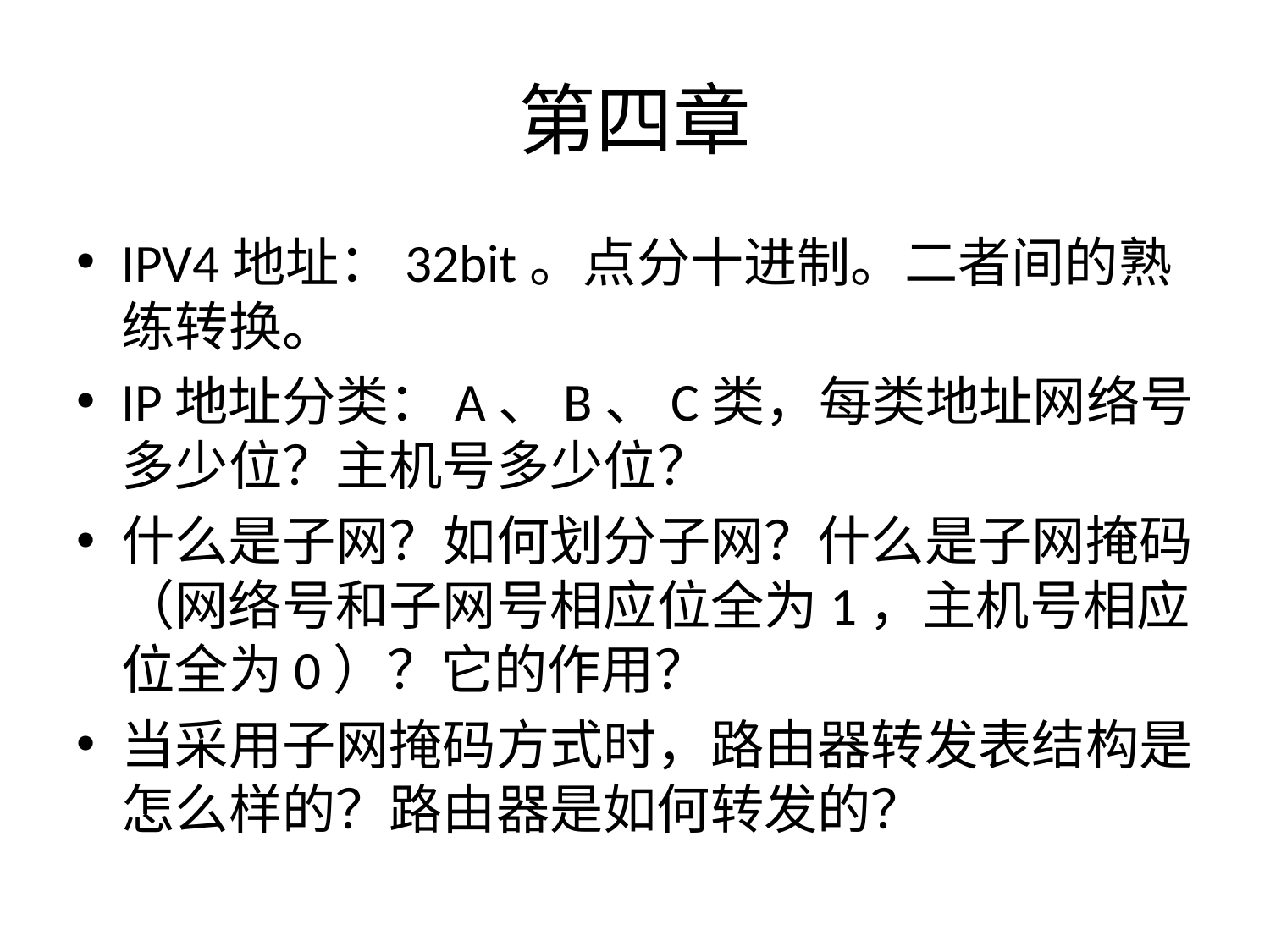

# 第四章
IPV4地址：32bit。点分十进制。二者间的熟练转换。
IP地址分类：A、B、C类，每类地址网络号多少位？主机号多少位？
什么是子网？如何划分子网？什么是子网掩码（网络号和子网号相应位全为1，主机号相应位全为0）？它的作用？
当采用子网掩码方式时，路由器转发表结构是怎么样的？路由器是如何转发的？